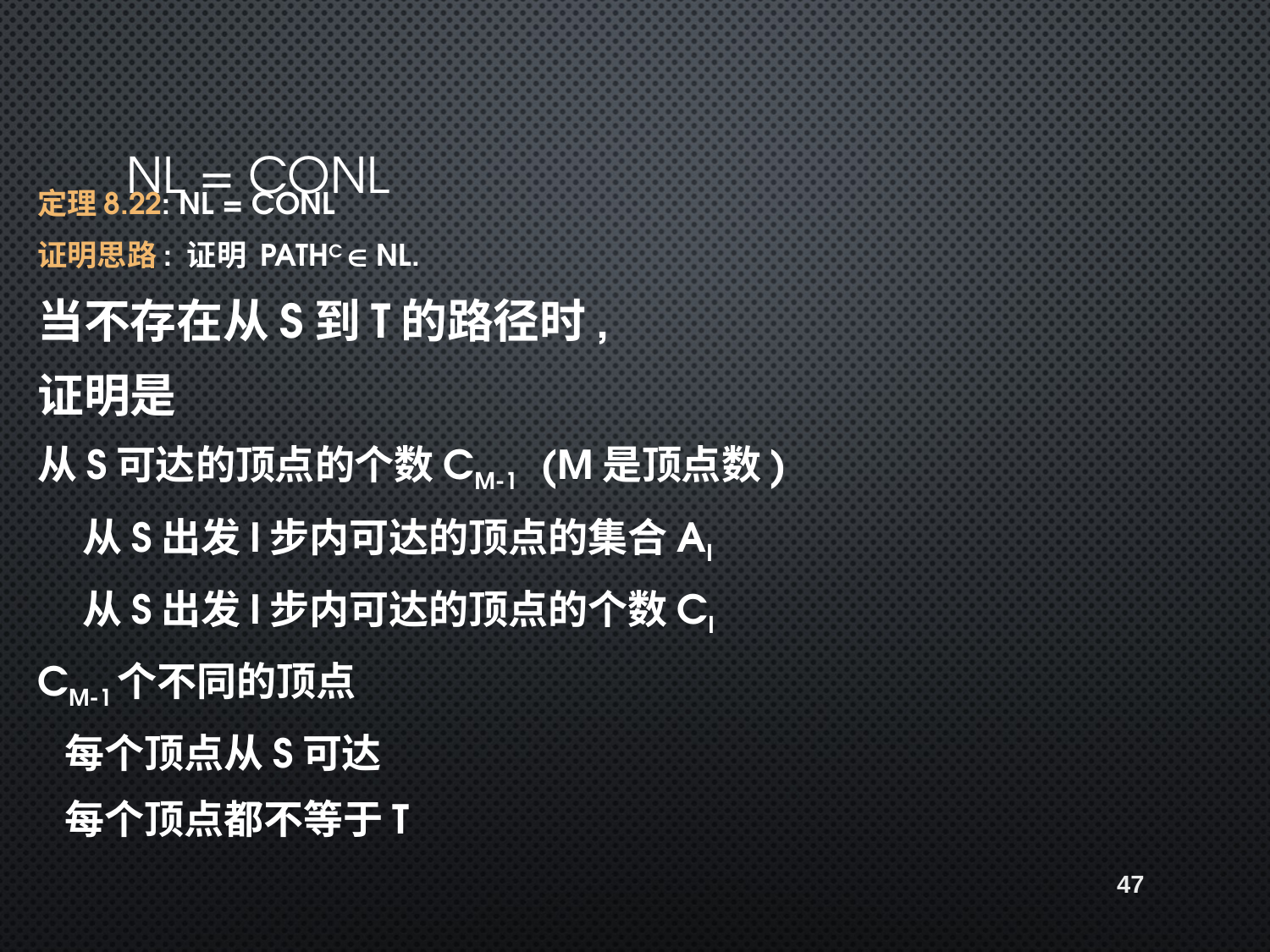

# NL = coNL
定理8.22: NL = coNL
证明思路: 证明 PATHc ∈ NL.
当不存在从s到t的路径时,
证明是
从s可达的顶点的个数cm-1  (m是顶点数)
    从s出发i步内可达的顶点的集合Ai
    从s出发i步内可达的顶点的个数ci
cm-1个不同的顶点
  每个顶点从s可达
  每个顶点都不等于t
47